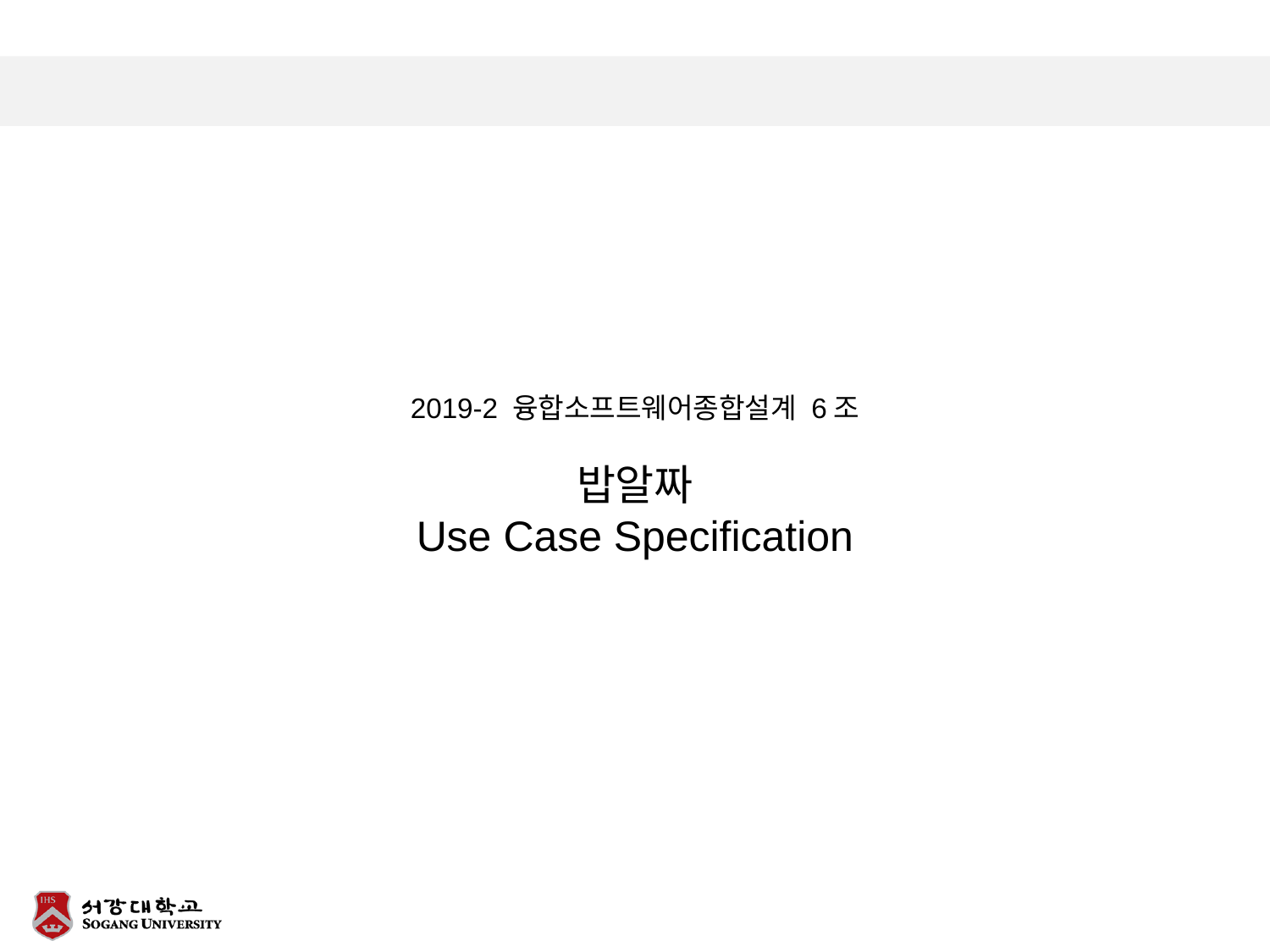

2019-2 융합소프트웨어종합설계 6조

밥알짜
Use Case Specification